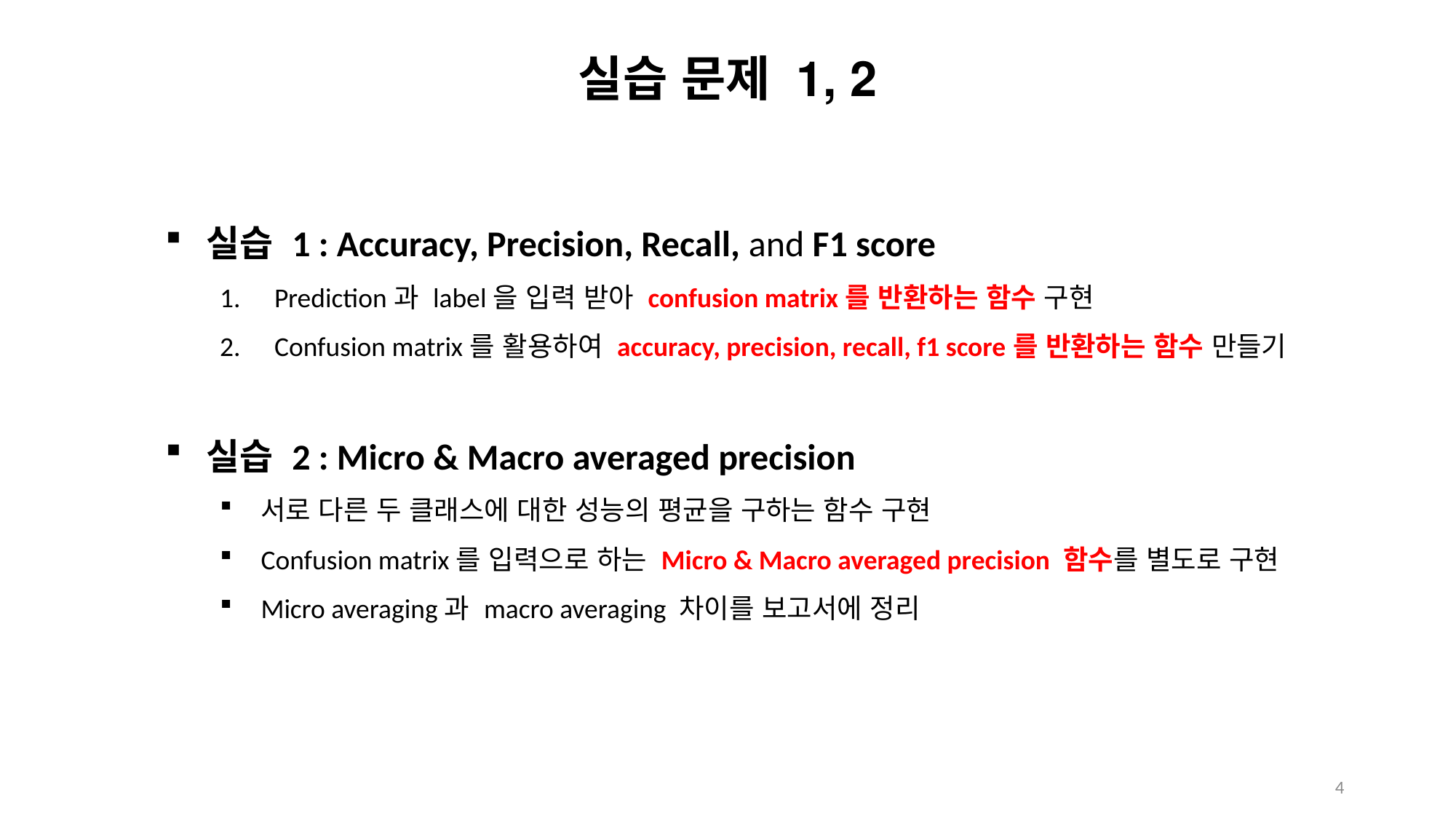

# 실습 문제 1, 2
실습 1 : Accuracy, Precision, Recall, and F1 score
Prediction과 label을 입력 받아 confusion matrix를 반환하는 함수 구현
Confusion matrix를 활용하여 accuracy, precision, recall, f1 score를 반환하는 함수 만들기

실습 2 : Micro & Macro averaged precision
서로 다른 두 클래스에 대한 성능의 평균을 구하는 함수 구현
Confusion matrix를 입력으로 하는 Micro & Macro averaged precision 함수를 별도로 구현
Micro averaging과 macro averaging 차이를 보고서에 정리
4